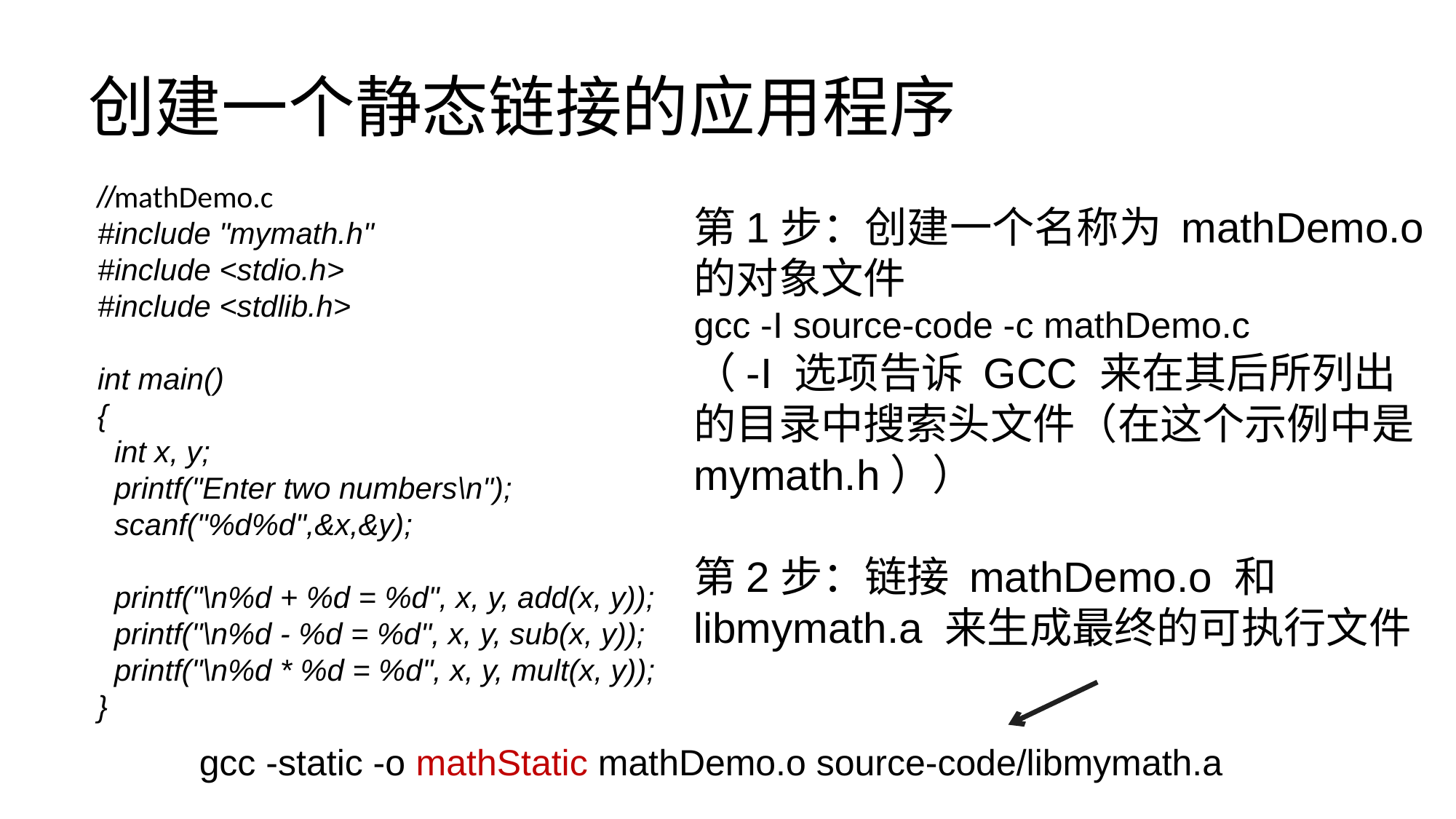

# 创建一个静态链接的应用程序
//mathDemo.c
#include "mymath.h"
#include <stdio.h>
#include <stdlib.h>

int main()
{
  int x, y;
  printf("Enter two numbers\n");
  scanf("%d%d",&x,&y);

  printf("\n%d + %d = %d", x, y, add(x, y));
  printf("\n%d - %d = %d", x, y, sub(x, y));
  printf("\n%d * %d = %d", x, y, mult(x, y));
}
第1步：创建一个名称为 mathDemo.o 的对象文件
gcc -I source-code -c mathDemo.c
（-I 选项告诉 GCC 来在其后所列出的目录中搜索头文件（在这个示例中是 mymath.h））

第2步：链接 mathDemo.o 和 libmymath.a 来生成最终的可执行文件
gcc -static -o mathStatic mathDemo.o source-code/libmymath.a